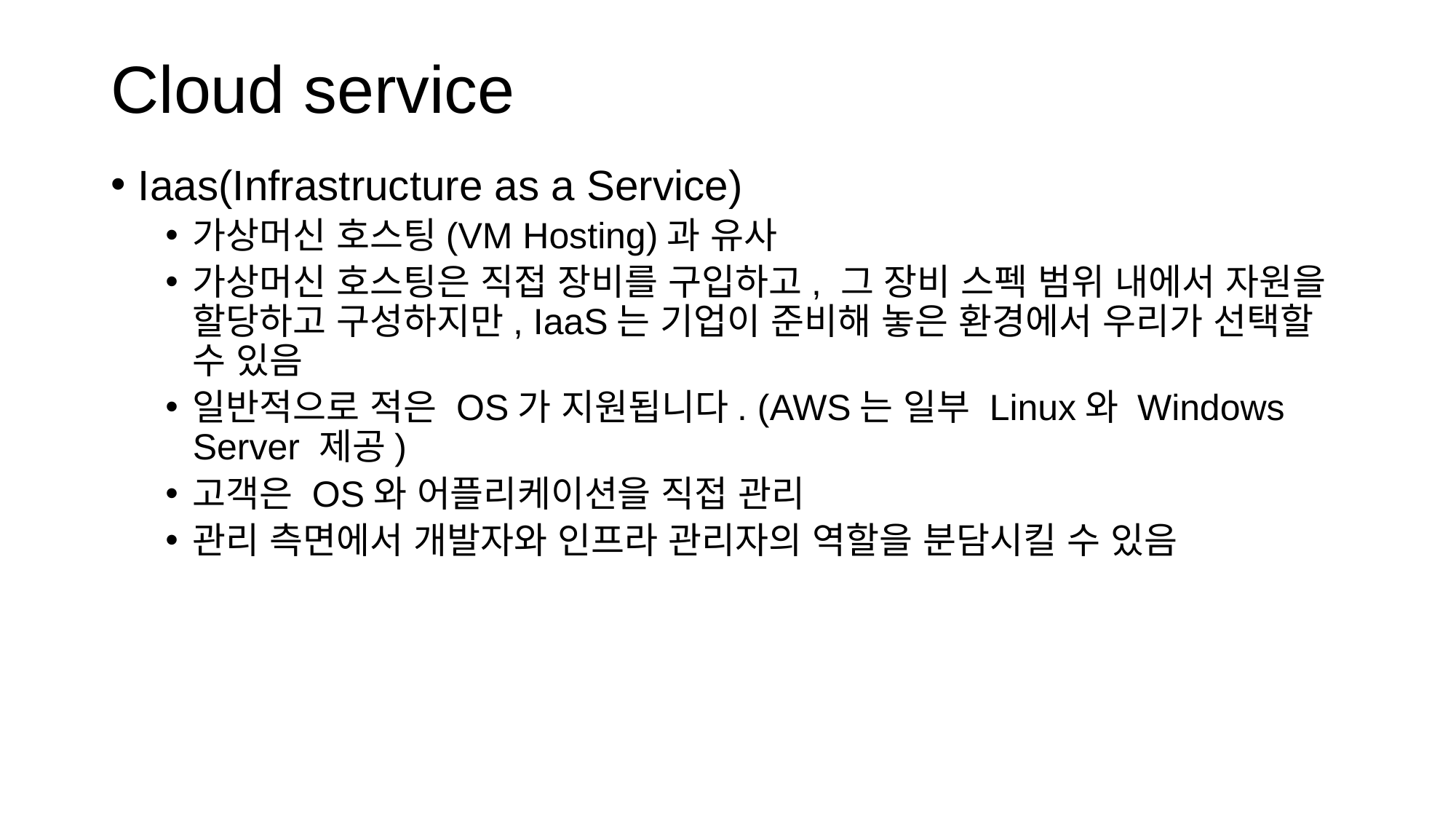

# Cloud service
Iaas(Infrastructure as a Service)
가상머신 호스팅(VM Hosting)과 유사
가상머신 호스팅은 직접 장비를 구입하고, 그 장비 스펙 범위 내에서 자원을 할당하고 구성하지만, IaaS는 기업이 준비해 놓은 환경에서 우리가 선택할 수 있음
일반적으로 적은 OS가 지원됩니다. (AWS는 일부 Linux와 Windows Server 제공)
고객은 OS와 어플리케이션을 직접 관리
관리 측면에서 개발자와 인프라 관리자의 역할을 분담시킬 수 있음